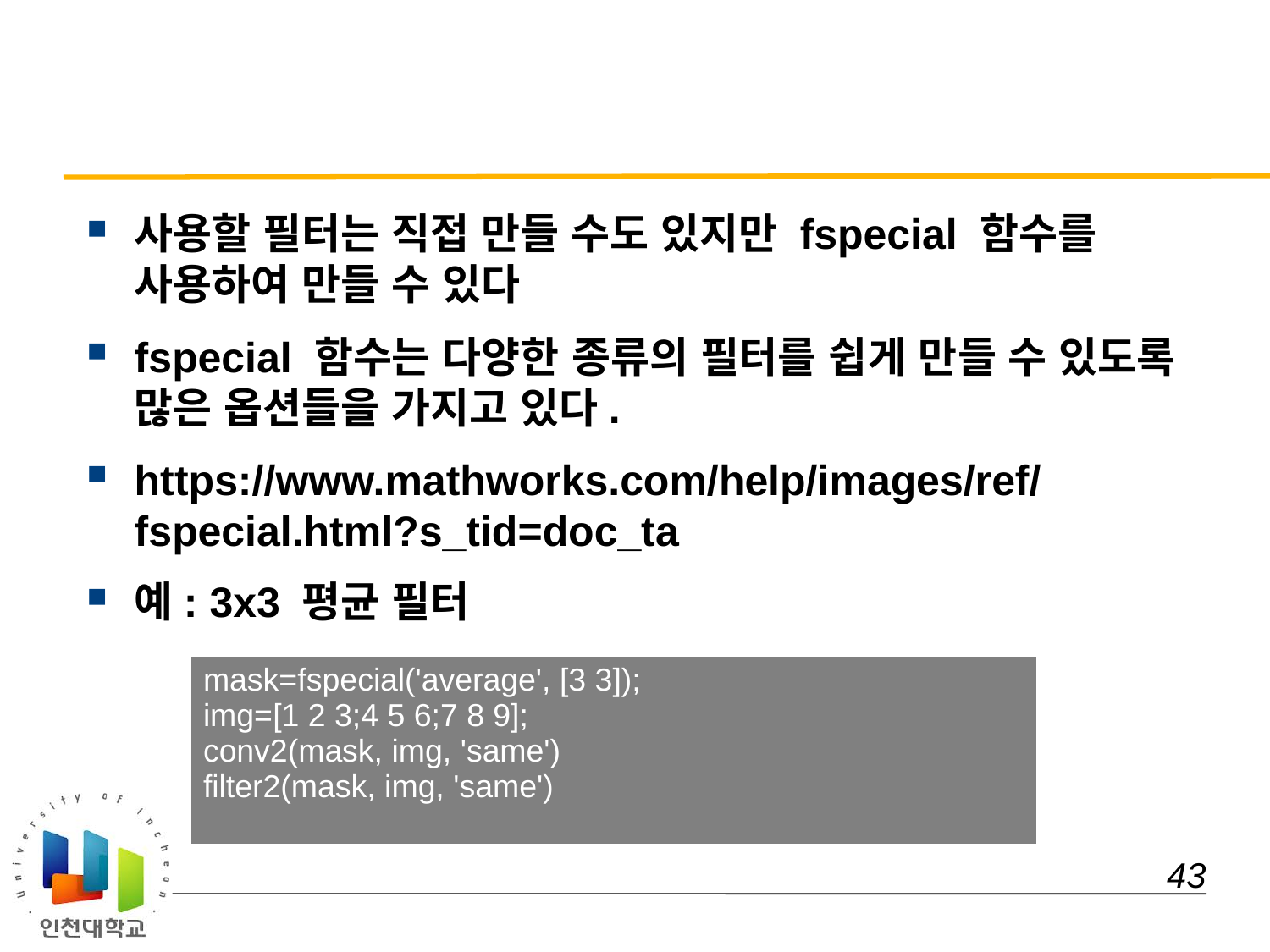

#
사용할 필터는 직접 만들 수도 있지만 fspecial 함수를 사용하여 만들 수 있다
fspecial 함수는 다양한 종류의 필터를 쉽게 만들 수 있도록 많은 옵션들을 가지고 있다.
https://www.mathworks.com/help/images/ref/fspecial.html?s_tid=doc_ta
예: 3x3 평균 필터
| mask=fspecial('average', [3 3]); img=[1 2 3;4 5 6;7 8 9]; conv2(mask, img, 'same') filter2(mask, img, 'same') |
| --- |
 43